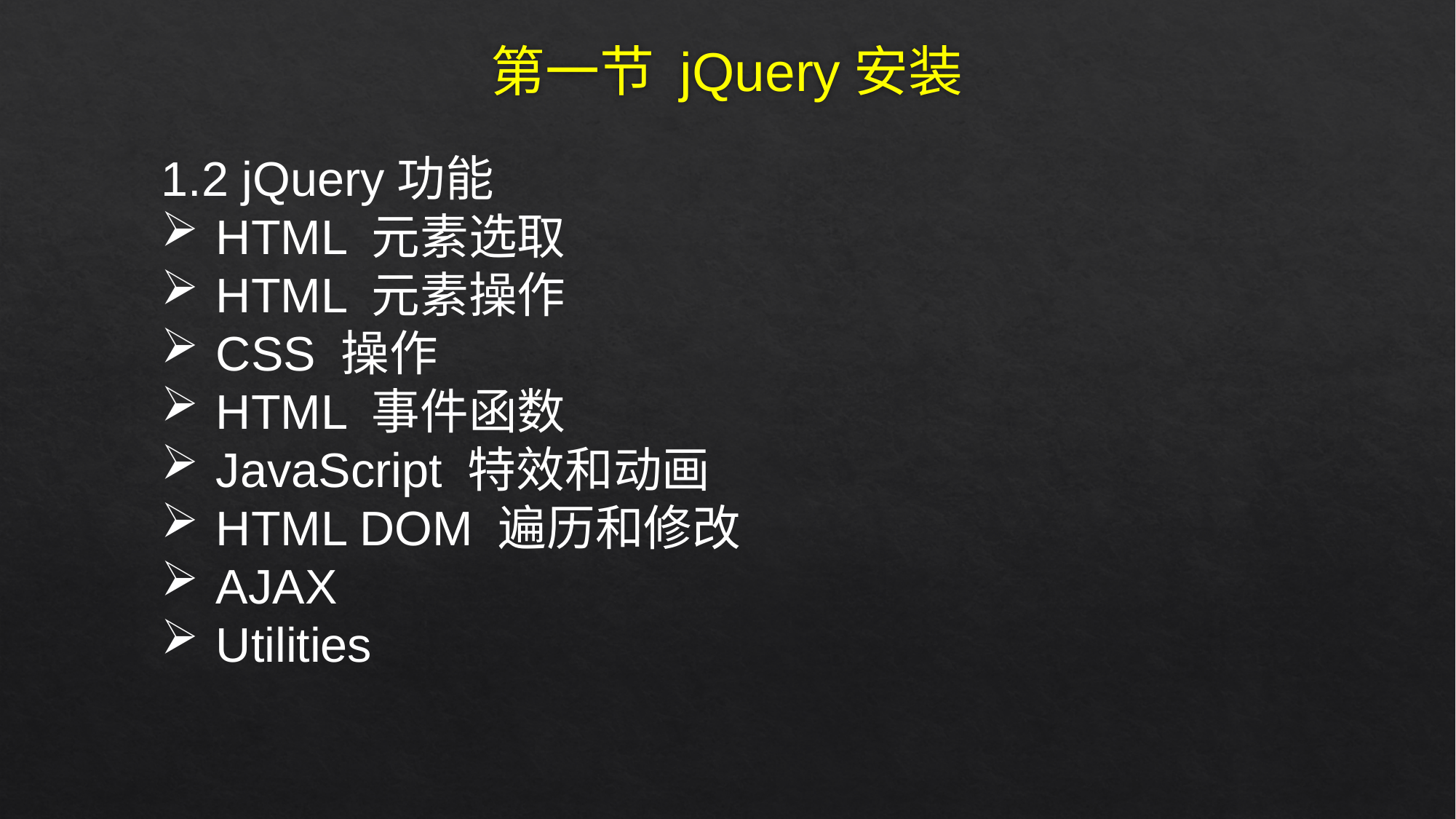

# 第一节 jQuery安装
1.2 jQuery功能
HTML 元素选取
HTML 元素操作
CSS 操作
HTML 事件函数
JavaScript 特效和动画
HTML DOM 遍历和修改
AJAX
Utilities